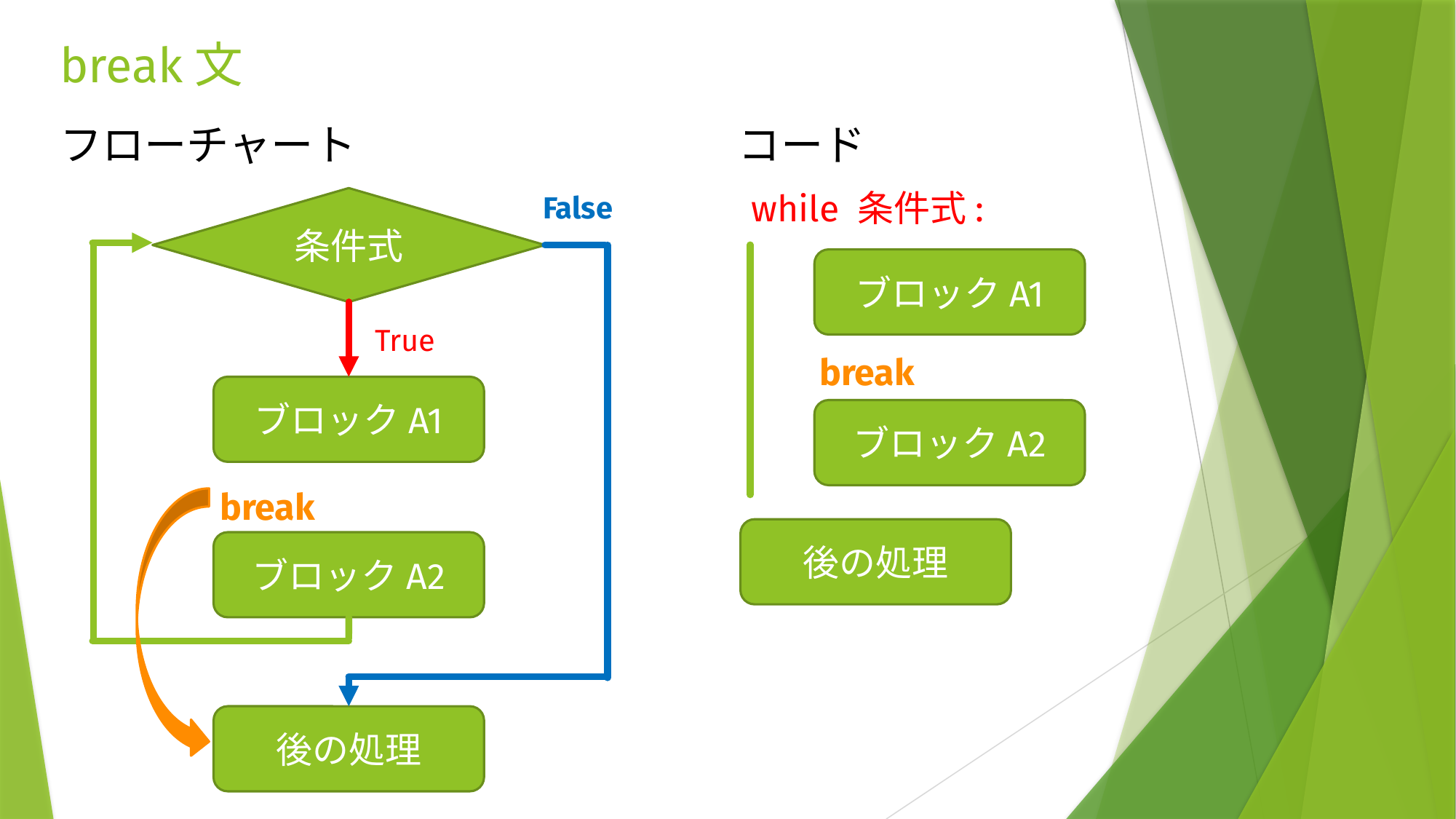

# break文
フローチャート
コード
while 条件式:
False
条件式
ブロックA1
True
break
ブロックA1
ブロックA2
break

後の処理
ブロックA2
後の処理